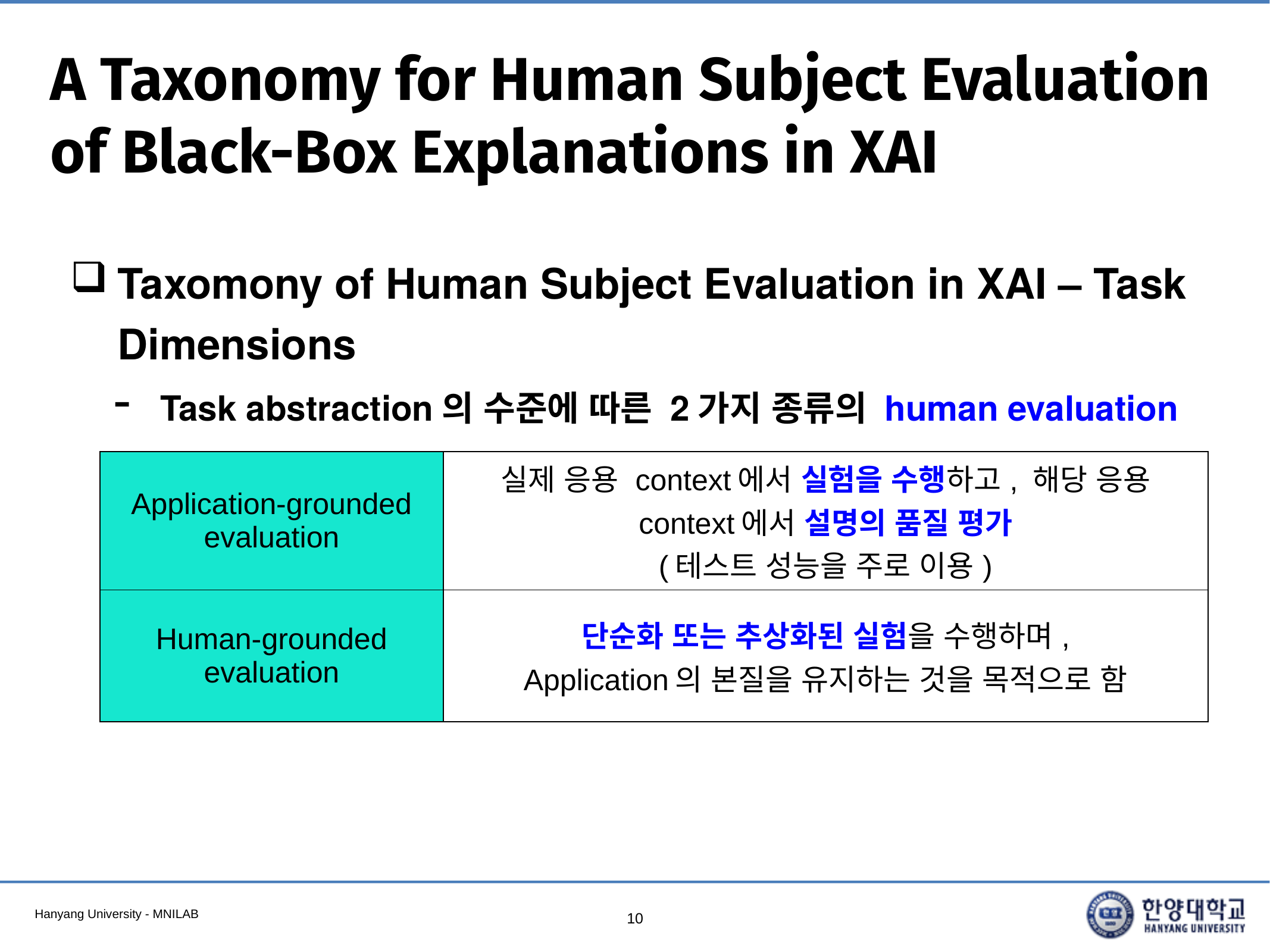

# A Taxonomy for Human Subject Evaluation of Black-Box Explanations in XAI
Taxomony of Human Subject Evaluation in XAI – Task Dimensions
Task abstraction의 수준에 따른 2가지 종류의 human evaluation
| Application-grounded evaluation | 실제 응용 context에서 실험을 수행하고, 해당 응용 context에서 설명의 품질 평가 (테스트 성능을 주로 이용) |
| --- | --- |
| Human-grounded evaluation | 단순화 또는 추상화된 실험을 수행하며, Application의 본질을 유지하는 것을 목적으로 함 |
10